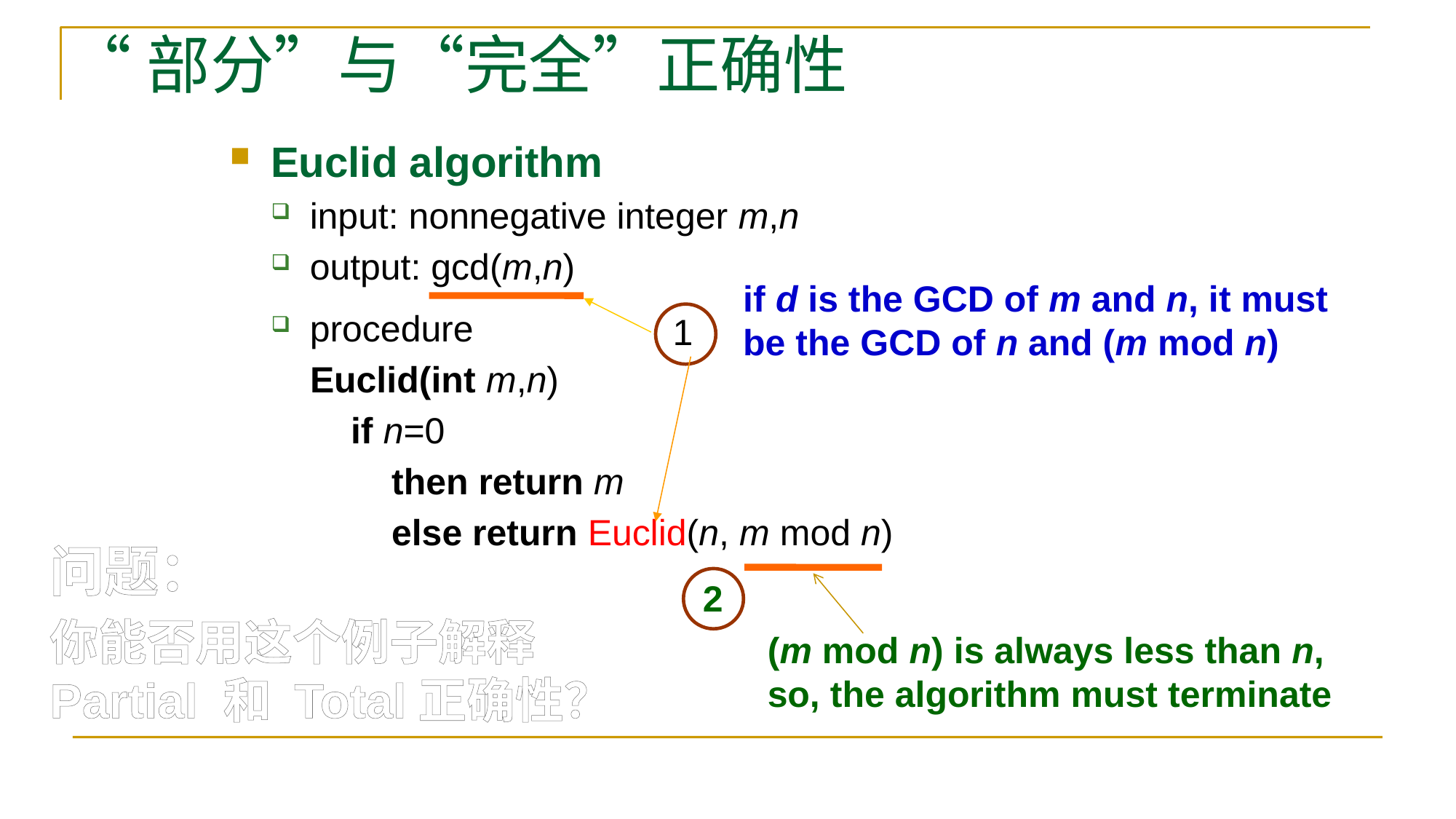

# “部分”与“完全”正确性
Euclid algorithm
input: nonnegative integer m,n
output: gcd(m,n)
procedure
Euclid(int m,n)
    if n=0
        then return m
        else return Euclid(n, m mod n)

if d is the GCD of m and n, it must be the GCD of n and (m mod n)

1

问题：
你能否用这个例子解释Partial 和 Total正确性？

2
(m mod n) is always less than n, so, the algorithm must terminate